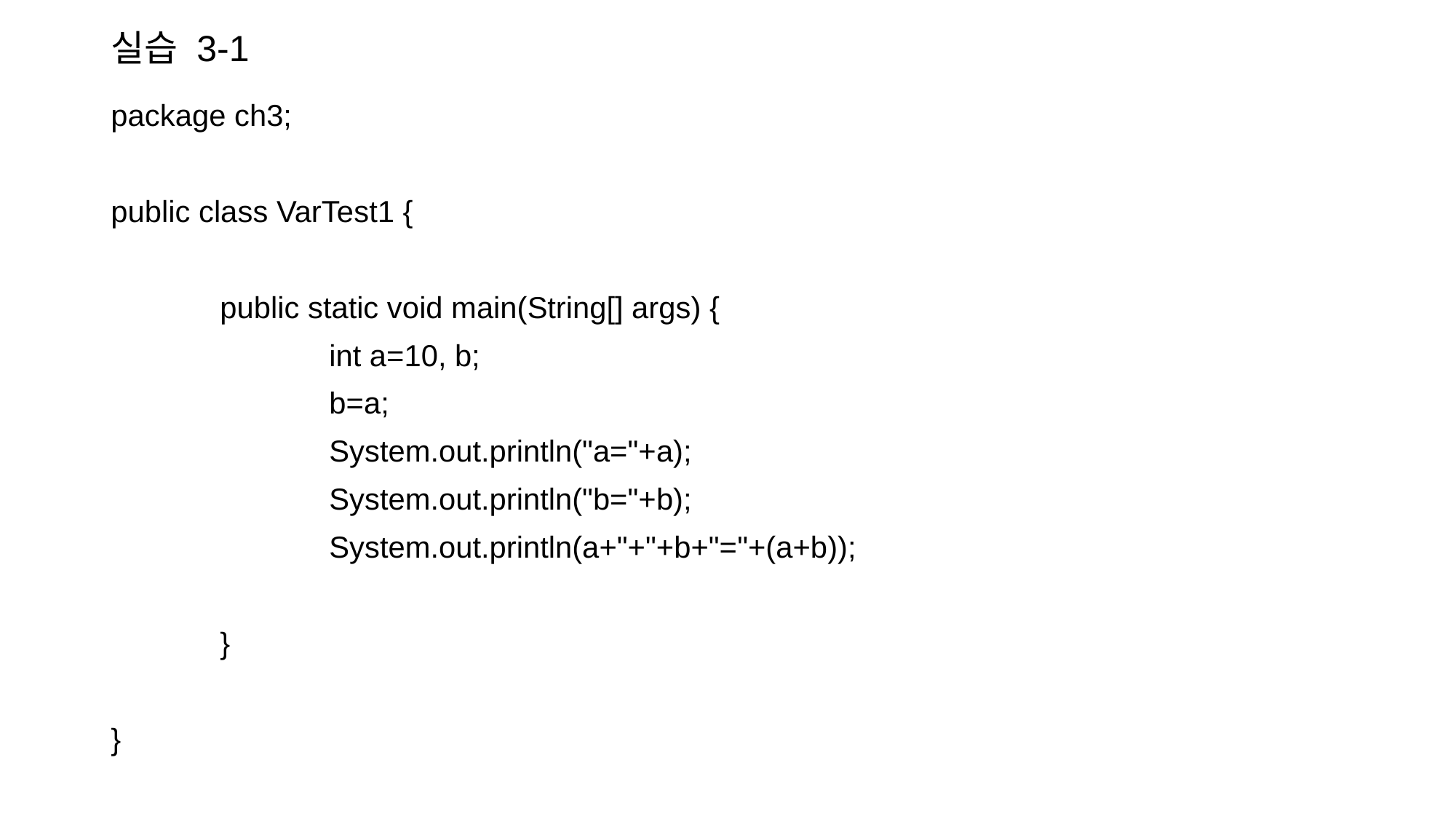

# 실습 3-1
package ch3;

public class VarTest1 {

	public static void main(String[] args) {
		int a=10, b;
		b=a;
		System.out.println("a="+a);
		System.out.println("b="+b);
		System.out.println(a+"+"+b+"="+(a+b));

	}

}